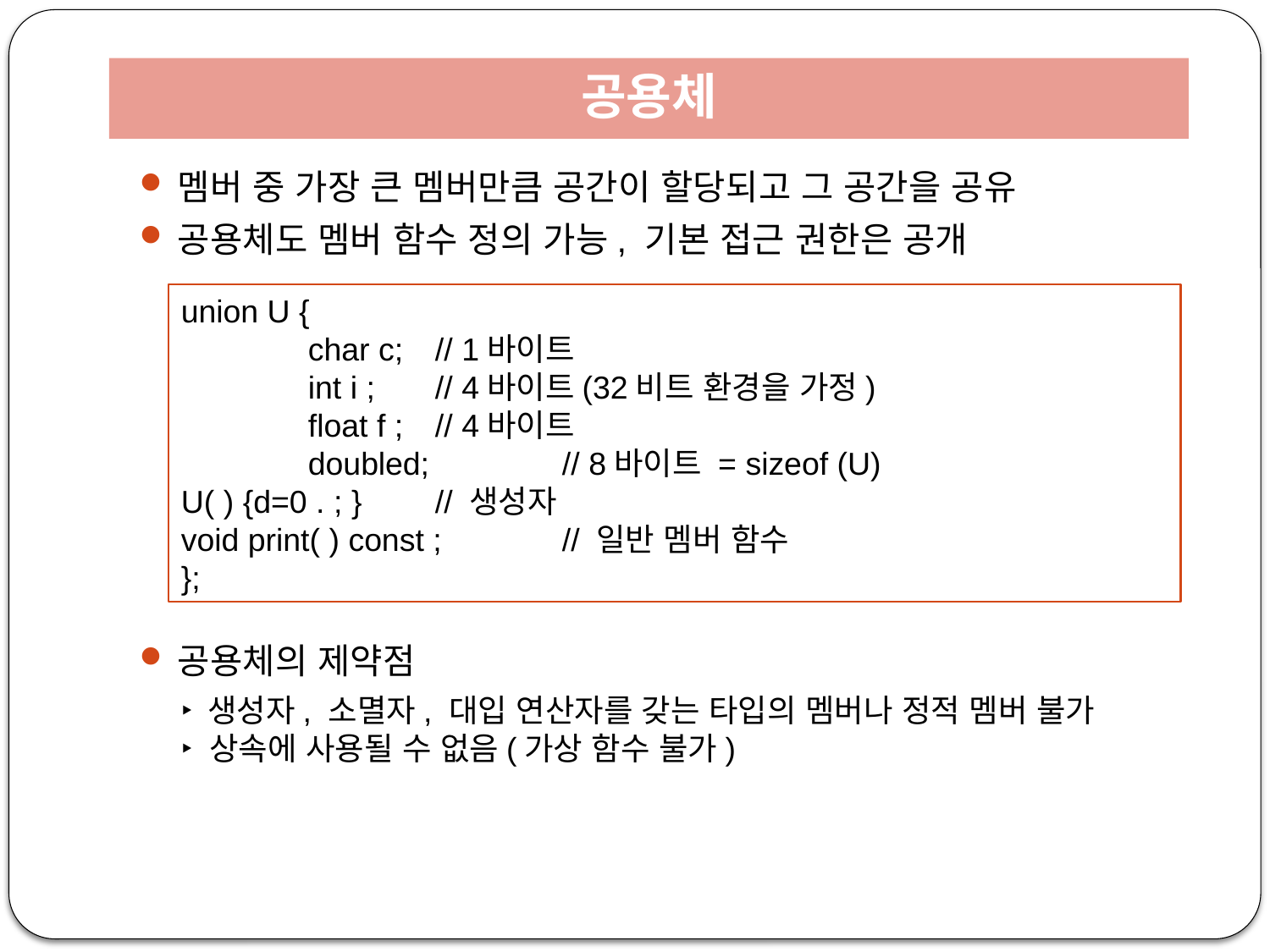

# 공용체
멤버 중 가장 큰 멤버만큼 공간이 할당되고 그 공간을 공유
공용체도 멤버 함수 정의 가능, 기본 접근 권한은 공개

공용체의 제약점

union U {
	char c;	// 1바이트
	int i ;	// 4바이트(32비트 환경을 가정)
	float f ; 	// 4바이트
	doubled; 	// 8바이트 = sizeof (U)
U( ) {d=0 . ; } 	// 생성자
void print( ) const ; 	// 일반 멤버 함수
};
‣ 생성자, 소멸자, 대입 연산자를 갖는 타입의 멤버나 정적 멤버 불가
‣ 상속에 사용될 수 없음(가상 함수 불가)